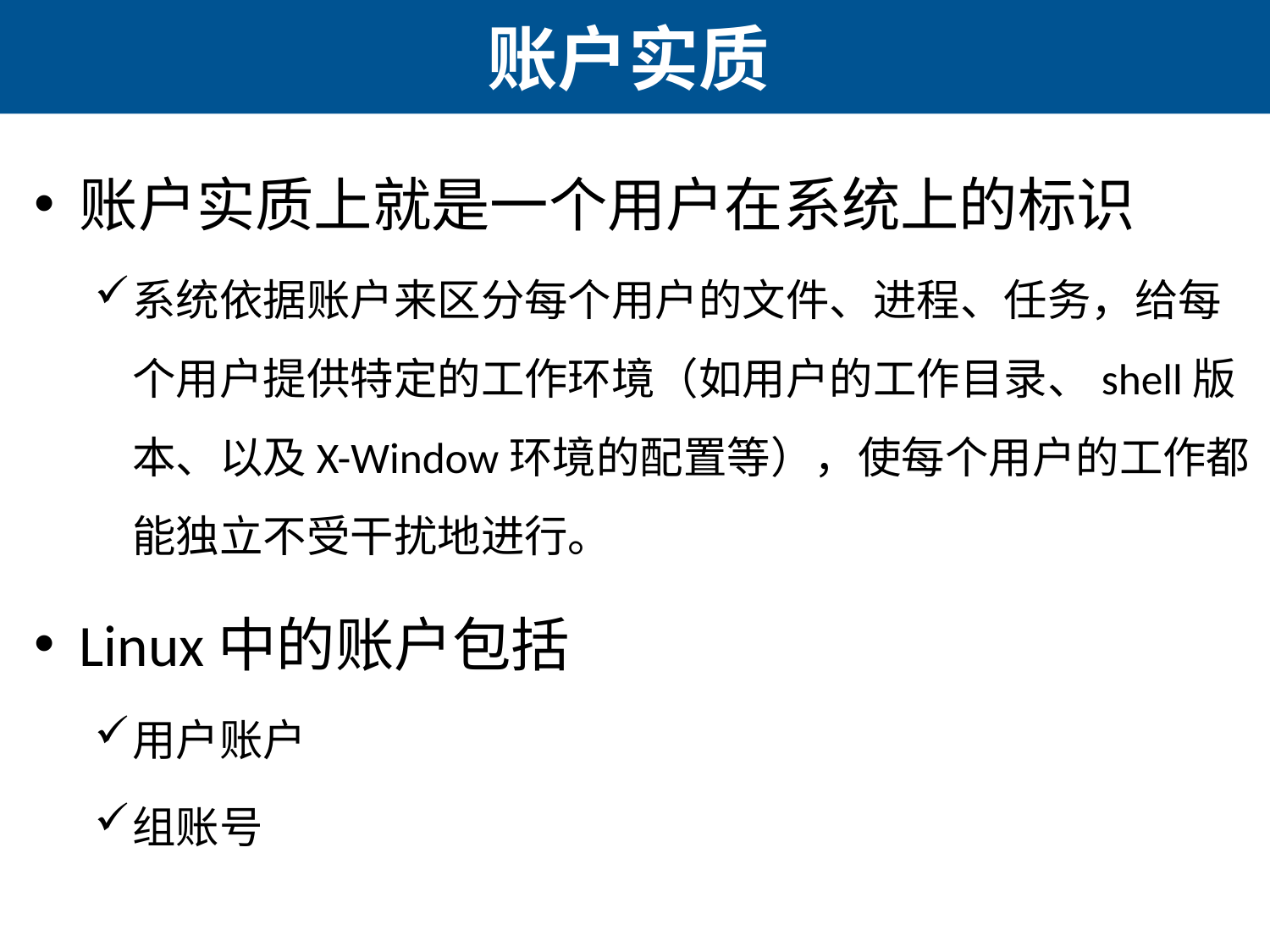

# 账户实质
账户实质上就是一个用户在系统上的标识
系统依据账户来区分每个用户的文件、进程、任务，给每个用户提供特定的工作环境（如用户的工作目录、shell版本、以及X-Window环境的配置等），使每个用户的工作都能独立不受干扰地进行。
Linux中的账户包括
用户账户
组账号